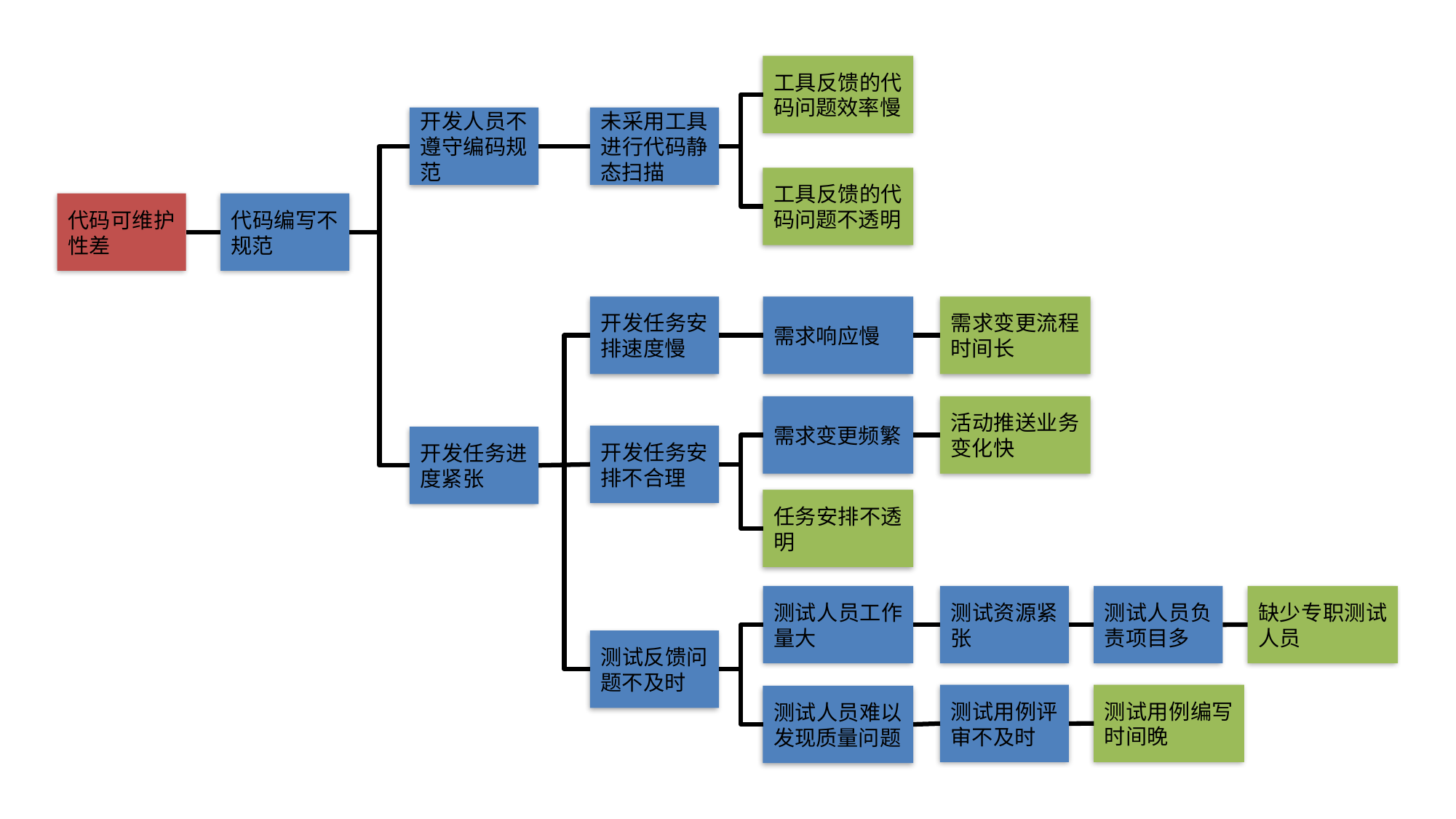

工具反馈的代码问题效率慢
开发人员不遵守编码规范
未采用工具进行代码静态扫描
工具反馈的代码问题不透明
代码可维护性差
代码编写不规范
开发任务安排速度慢
需求响应慢
需求变更流程时间长
需求变更频繁
活动推送业务变化快
开发任务安排不合理
开发任务进度紧张
任务安排不透明
缺少专职测试人员
测试人员工作量大
测试资源紧张
测试人员负责项目多
测试反馈问题不及时
测试用例编写时间晚
测试用例评审不及时
测试人员难以发现质量问题